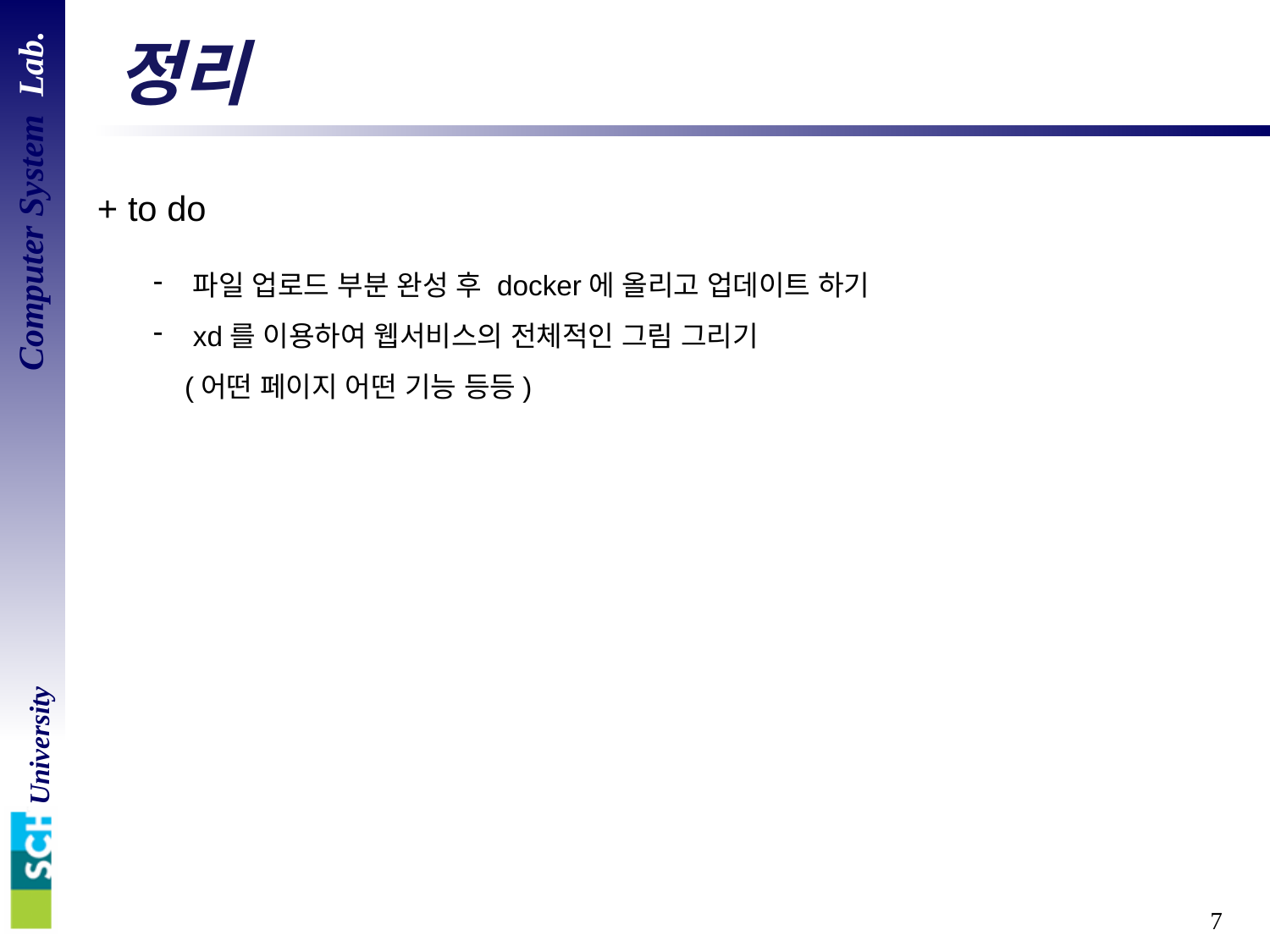

# 정리
+ to do
파일 업로드 부분 완성 후 docker에 올리고 업데이트 하기
xd를 이용하여 웹서비스의 전체적인 그림 그리기
    (어떤 페이지 어떤 기능 등등)